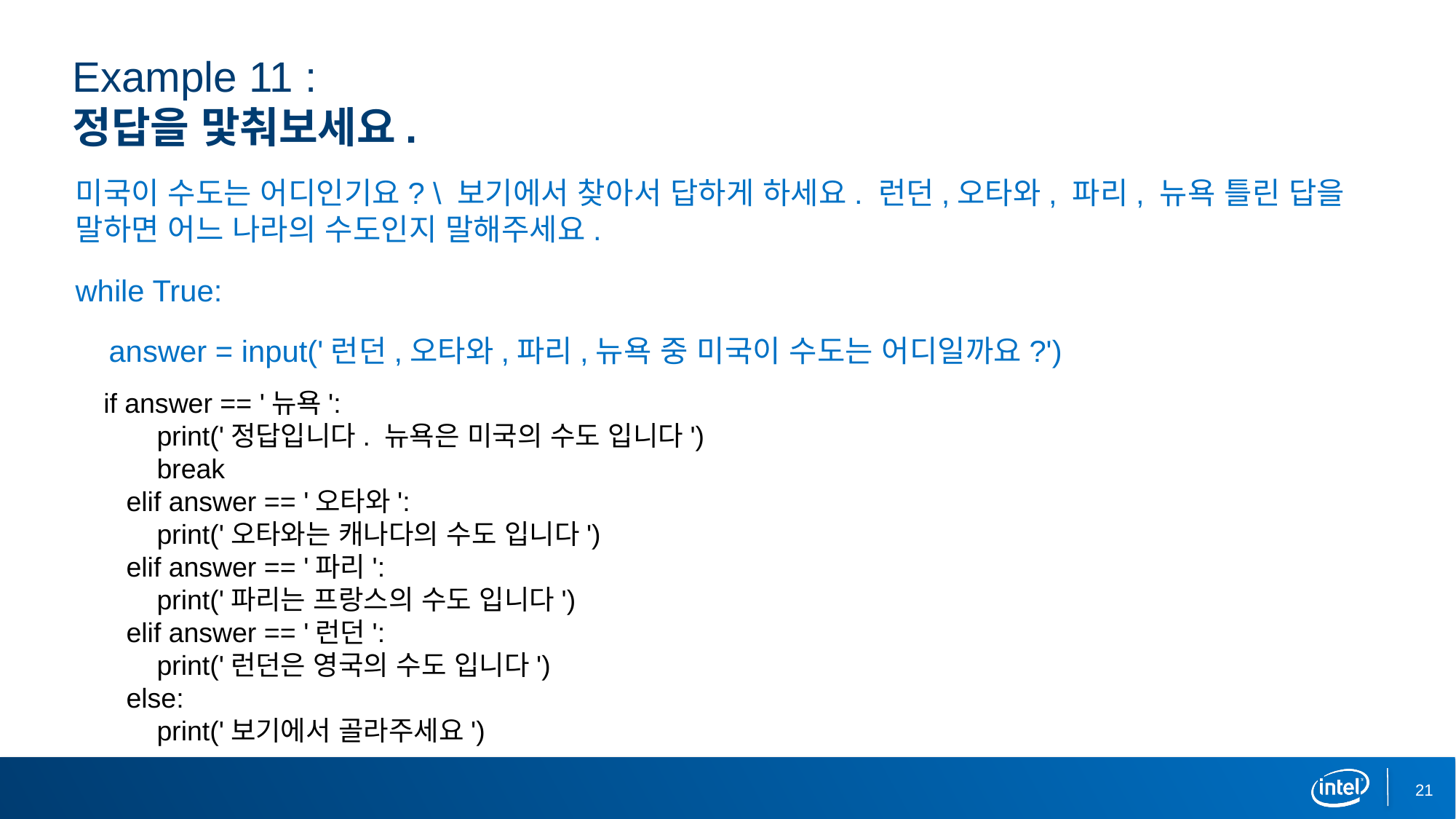

# Example 11 : 정답을 맟춰보세요.
미국이 수도는 어디인기요? \ 보기에서 찾아서 답하게 하세요. 런던,오타와, 파리, 뉴욕 틀린 답을 말하면 어느 나라의 수도인지 말해주세요.
while True:
    answer = input('런던,오타와,파리,뉴욕 중 미국이 수도는 어디일까요?')

 if answer == '뉴욕':
        print('정답입니다. 뉴욕은 미국의 수도 입니다')
        break
    elif answer == '오타와':
        print('오타와는 캐나다의 수도 입니다')
    elif answer == '파리':
        print('파리는 프랑스의 수도 입니다')
    elif answer == '런던':
        print('런던은 영국의 수도 입니다')
    else:
        print('보기에서 골라주세요')

21